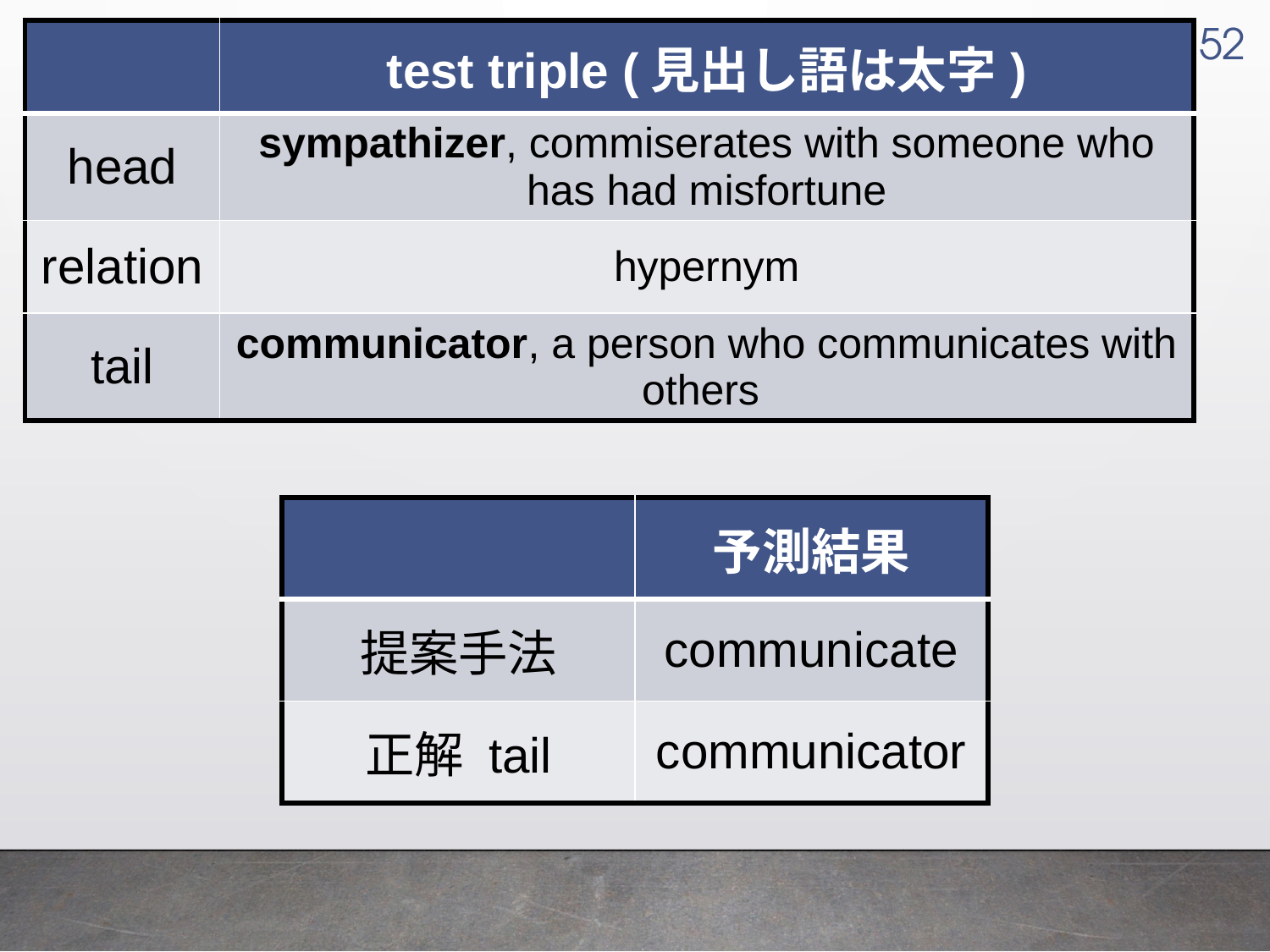

52
|  | test triple (見出し語は太字) |
| --- | --- |
| head | sympathizer, commiserates with someone who has had misfortune |
| relation | hypernym |
| tail | communicator, a person who communicates with others |
|  | 予測結果 |
| --- | --- |
| 提案手法 | communicate |
| 正解 tail | communicator |